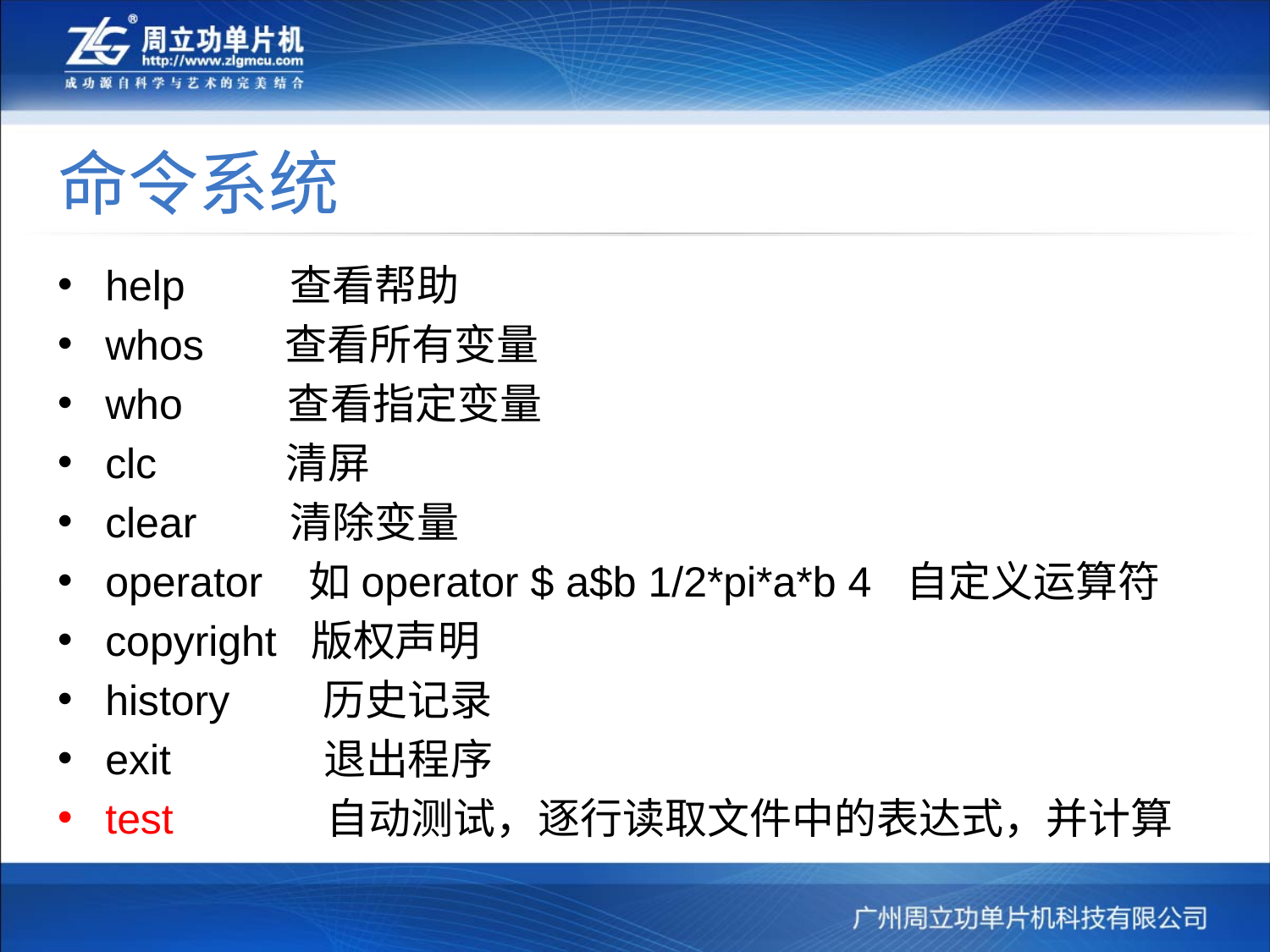

# 命令系统
help        查看帮助
whos      查看所有变量
who        查看指定变量
clc          清屏
clear       清除变量
operator   如operator $ a$b 1/2*pi*a*b 4  自定义运算符
copyright  版权声明
history       历史记录
exit            退出程序
test            自动测试，逐行读取文件中的表达式，并计算